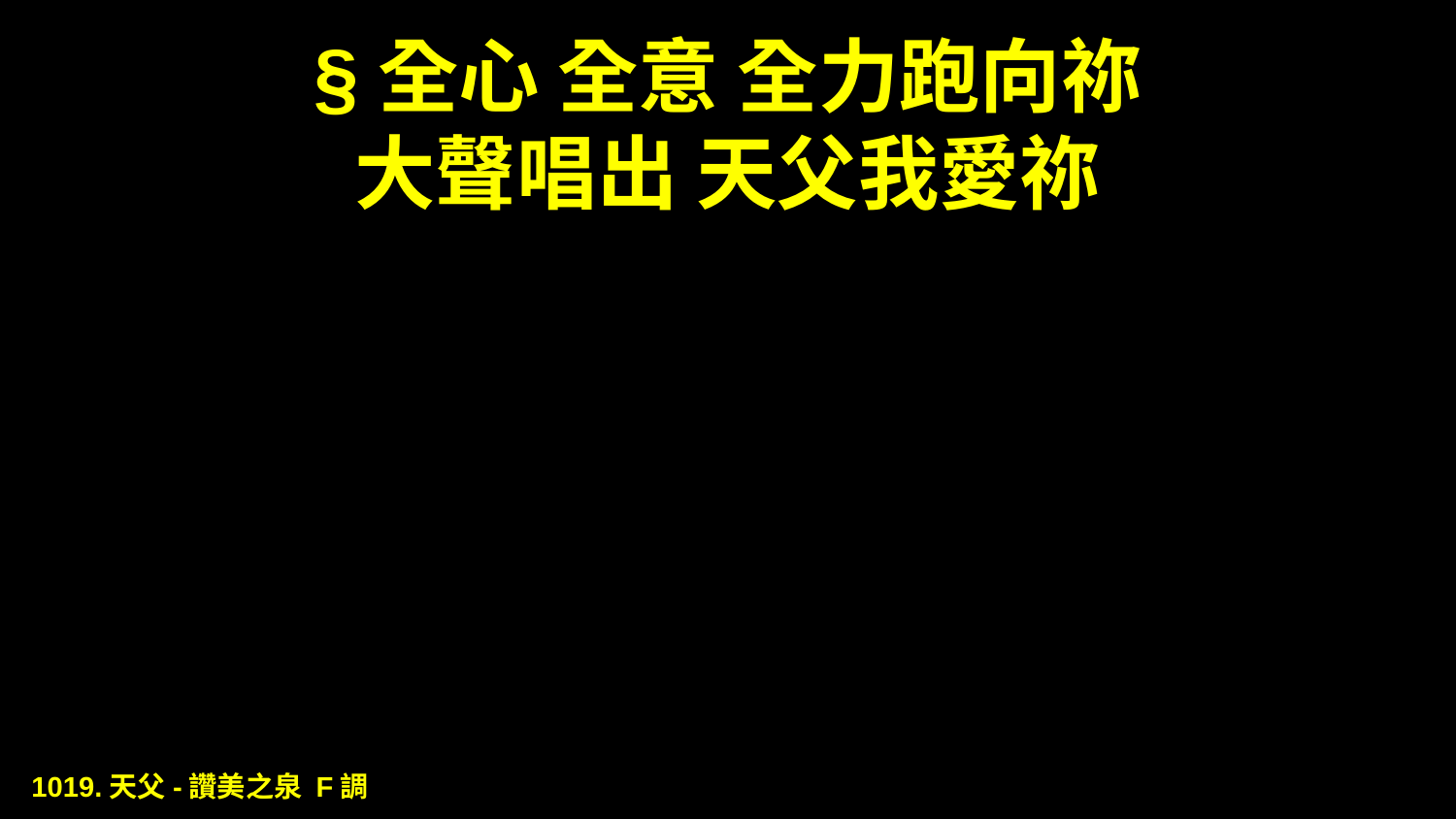

# §全心 全意 全力跑向祢 大聲唱出 天父我愛祢
1019.天父-讚美之泉 F調